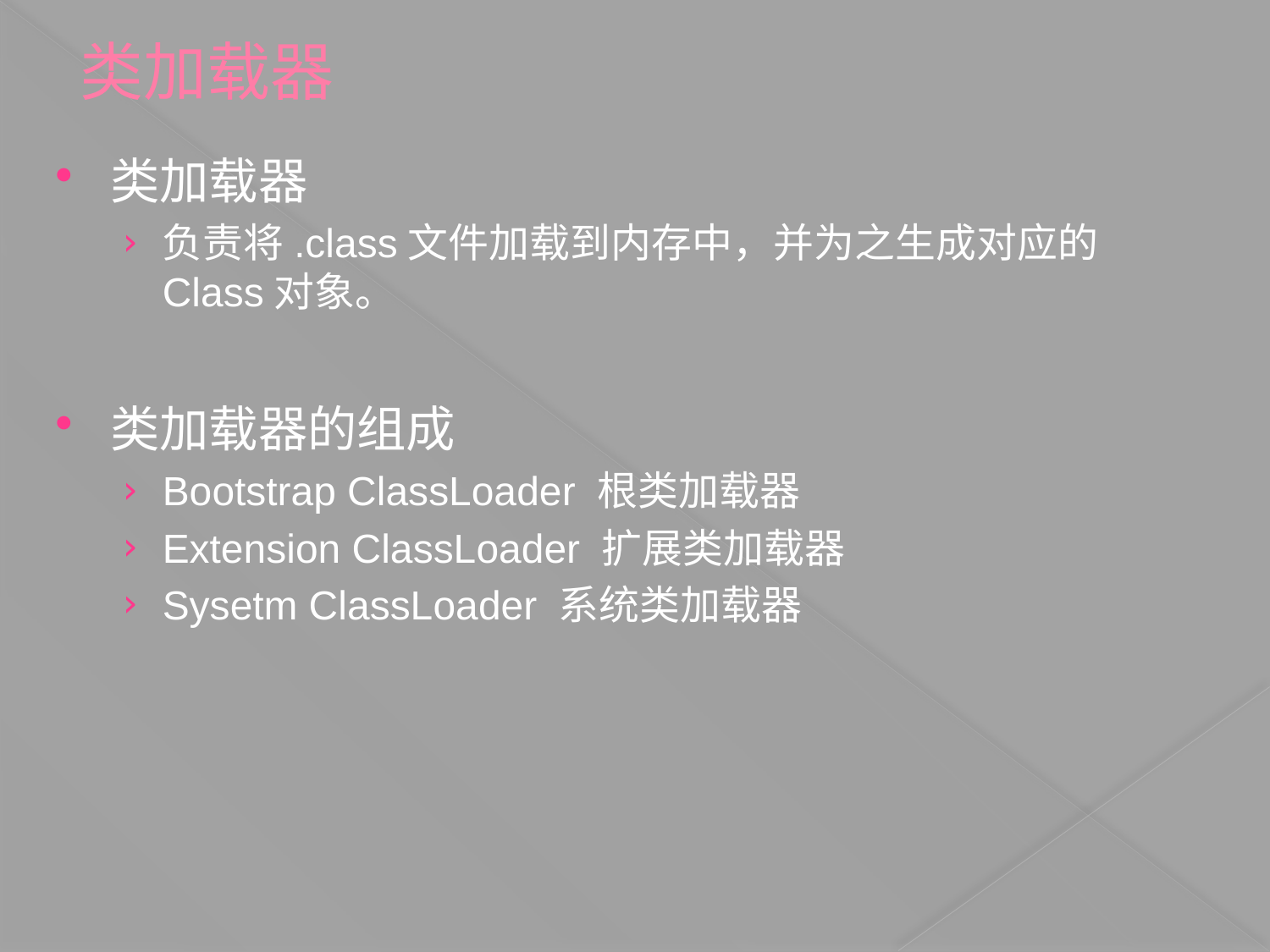

# 类加载器
类加载器
负责将.class文件加载到内存中，并为之生成对应的Class对象。

类加载器的组成
Bootstrap ClassLoader 根类加载器
Extension ClassLoader 扩展类加载器
Sysetm ClassLoader 系统类加载器